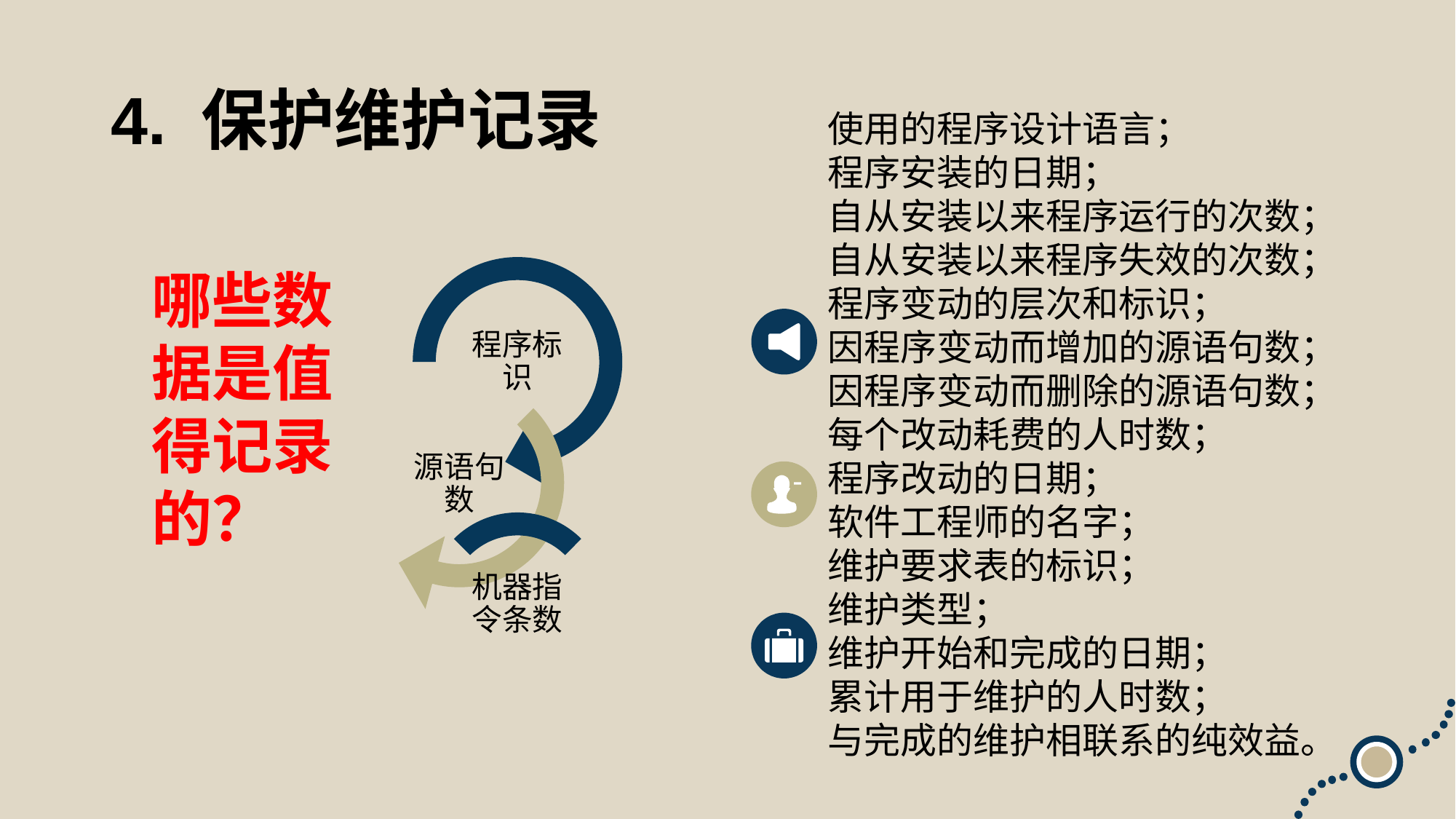

# 4. 保护维护记录
使用的程序设计语言；
程序安装的日期；
自从安装以来程序运行的次数；自从安装以来程序失效的次数；程序变动的层次和标识；
因程序变动而增加的源语句数；因程序变动而删除的源语句数；每个改动耗费的人时数；
程序改动的日期；
软件工程师的名字；
维护要求表的标识；
维护类型；
维护开始和完成的日期；
累计用于维护的人时数；
与完成的维护相联系的纯效益。

哪些数据是值得记录的？

程序标识

源语句数

机器指令条数